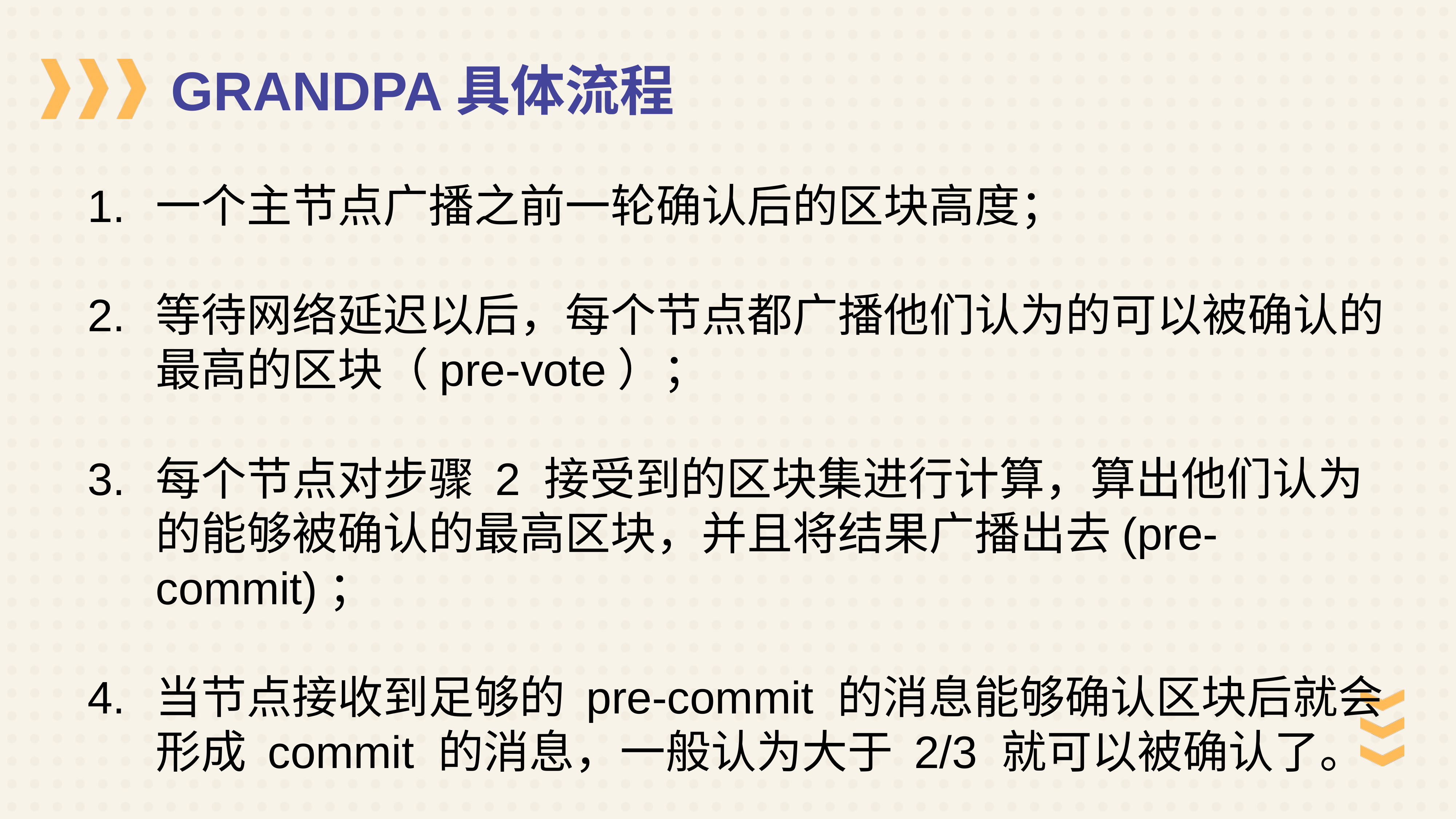

GRANDPA具体流程

一个主节点广播之前一轮确认后的区块高度；

等待网络延迟以后，每个节点都广播他们认为的可以被确认的最高的区块（pre-vote）；

每个节点对步骤 2 接受到的区块集进行计算，算出他们认为的能够被确认的最高区块，并且将结果广播出去(pre-commit)；

当节点接收到足够的 pre-commit 的消息能够确认区块后就会形成 commit 的消息，一般认为大于 2/3 就可以被确认了。